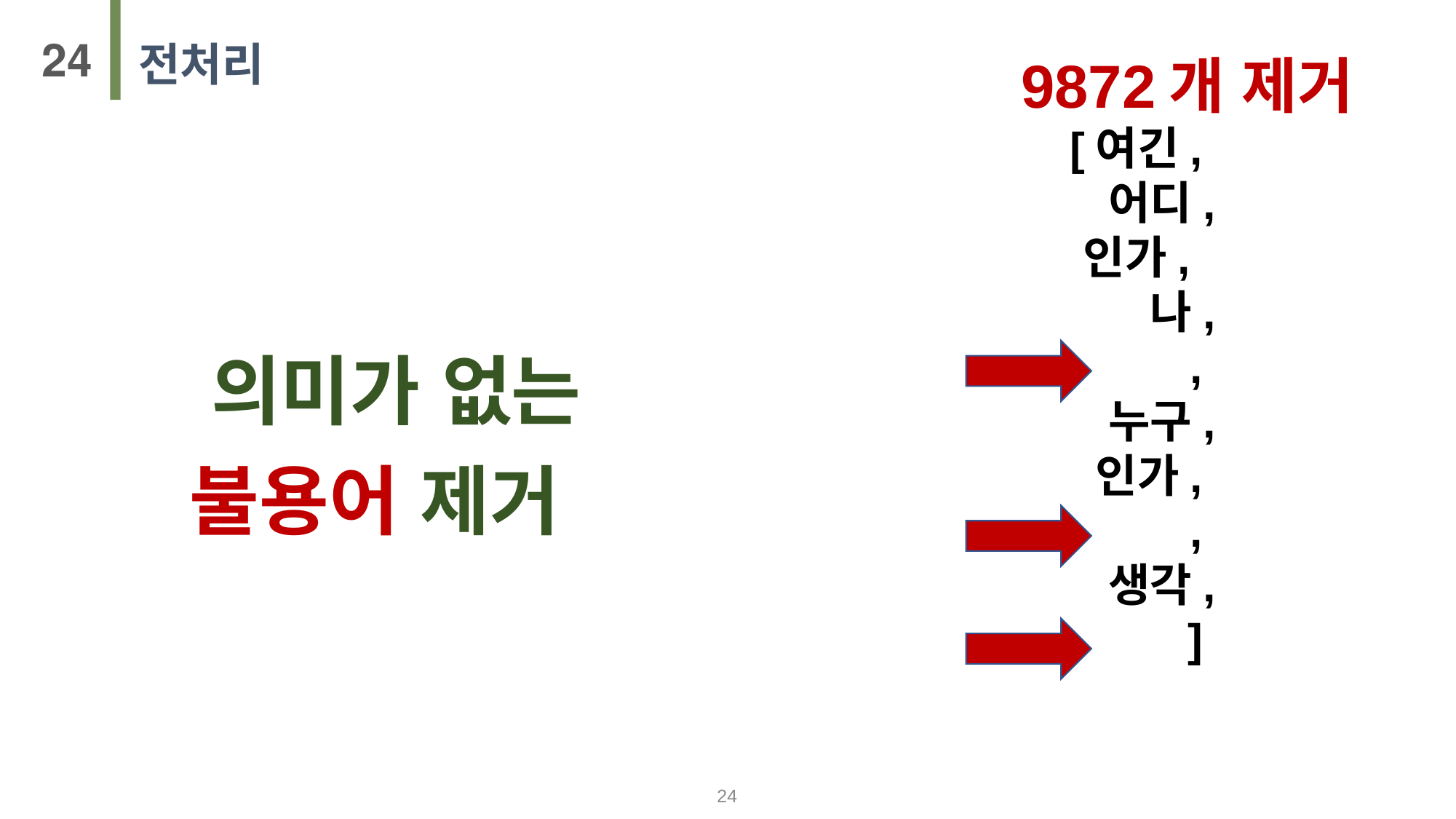

24
전처리
| 9872개 제거 |  |  |
| --- | --- | --- |

[여긴,
어디,
 인가,
나,
 ,
누구,
 인가,
,
생각,
 ]
| 의미가 없는 불용어 제거 |  |  |
| --- | --- | --- |

24